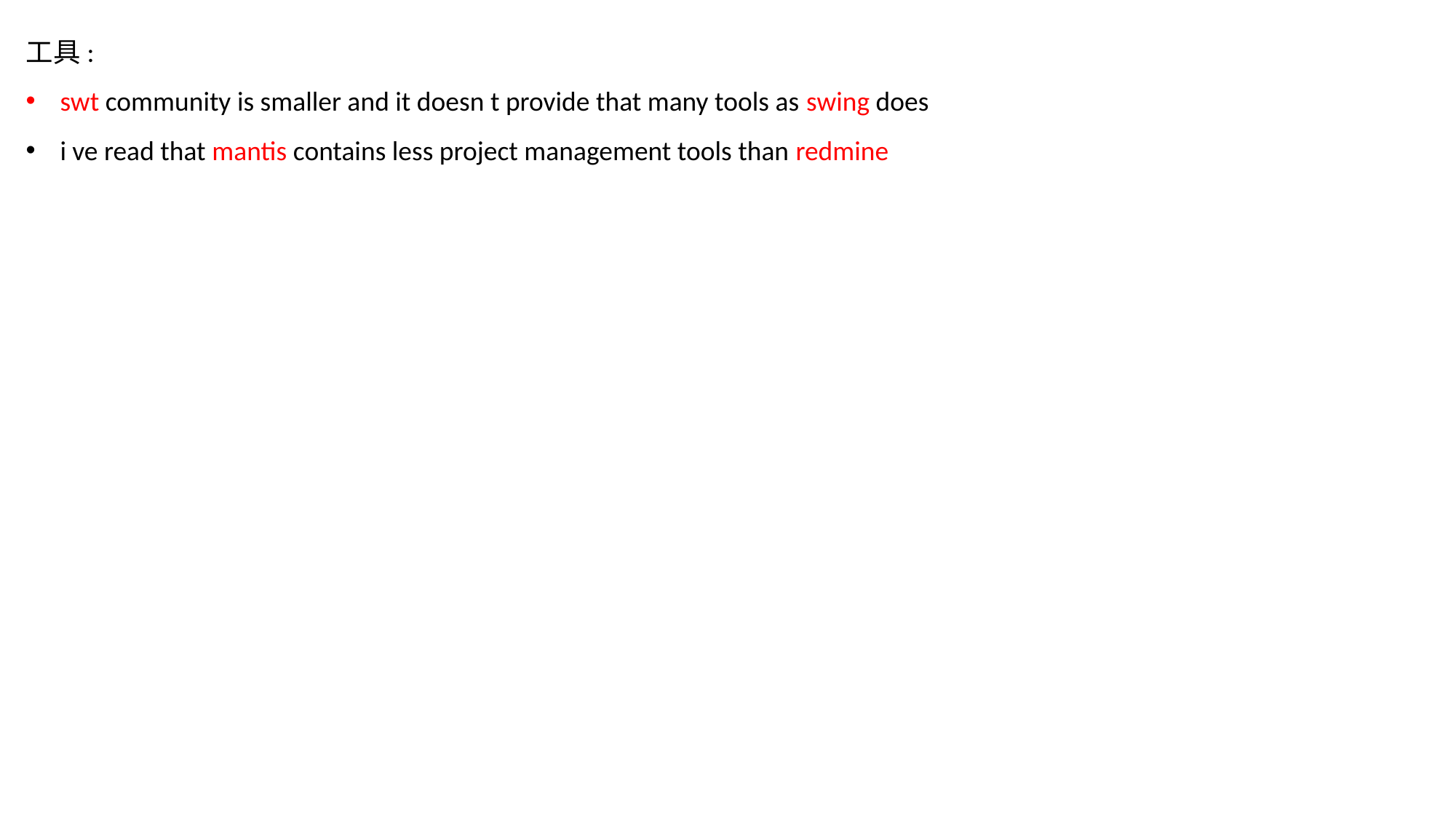

工具:
swt community is smaller and it doesn t provide that many tools as swing does
i ve read that mantis contains less project management tools than redmine